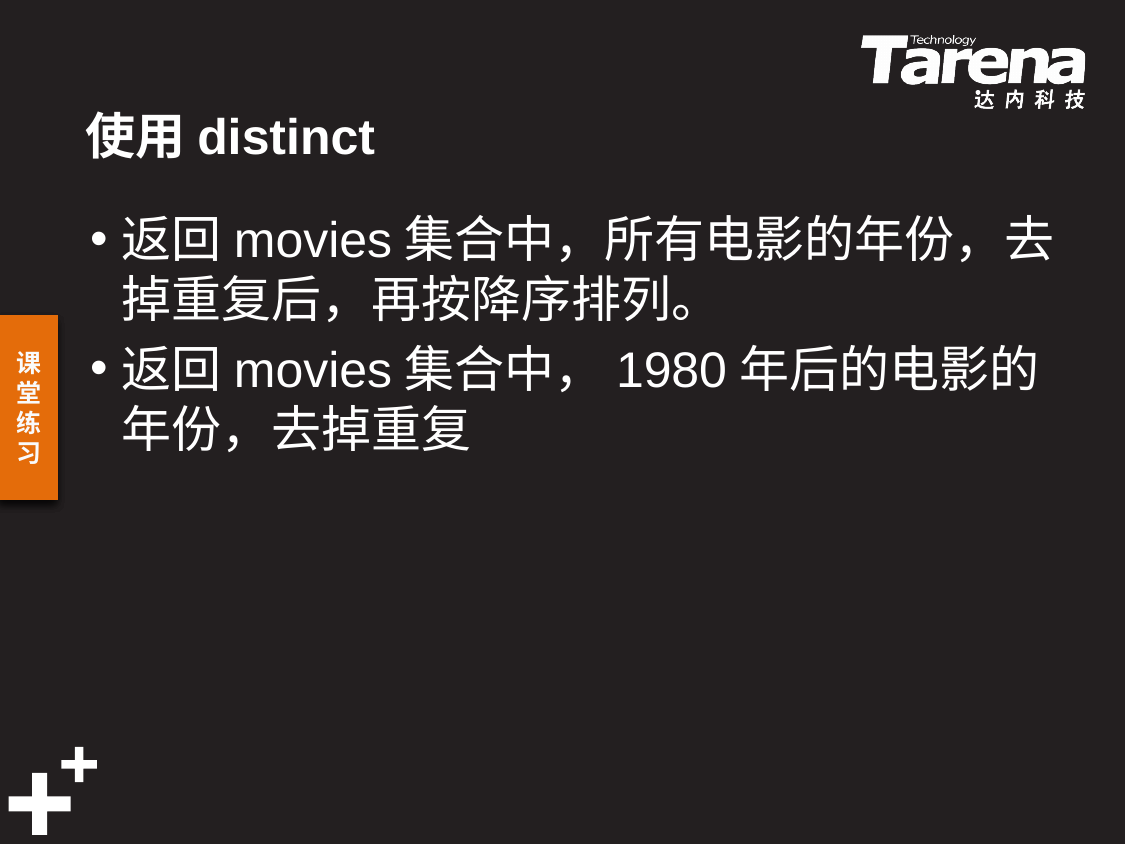

# 使用distinct
返回movies集合中，所有电影的年份，去掉重复后，再按降序排列。
返回movies集合中，1980年后的电影的年份，去掉重复